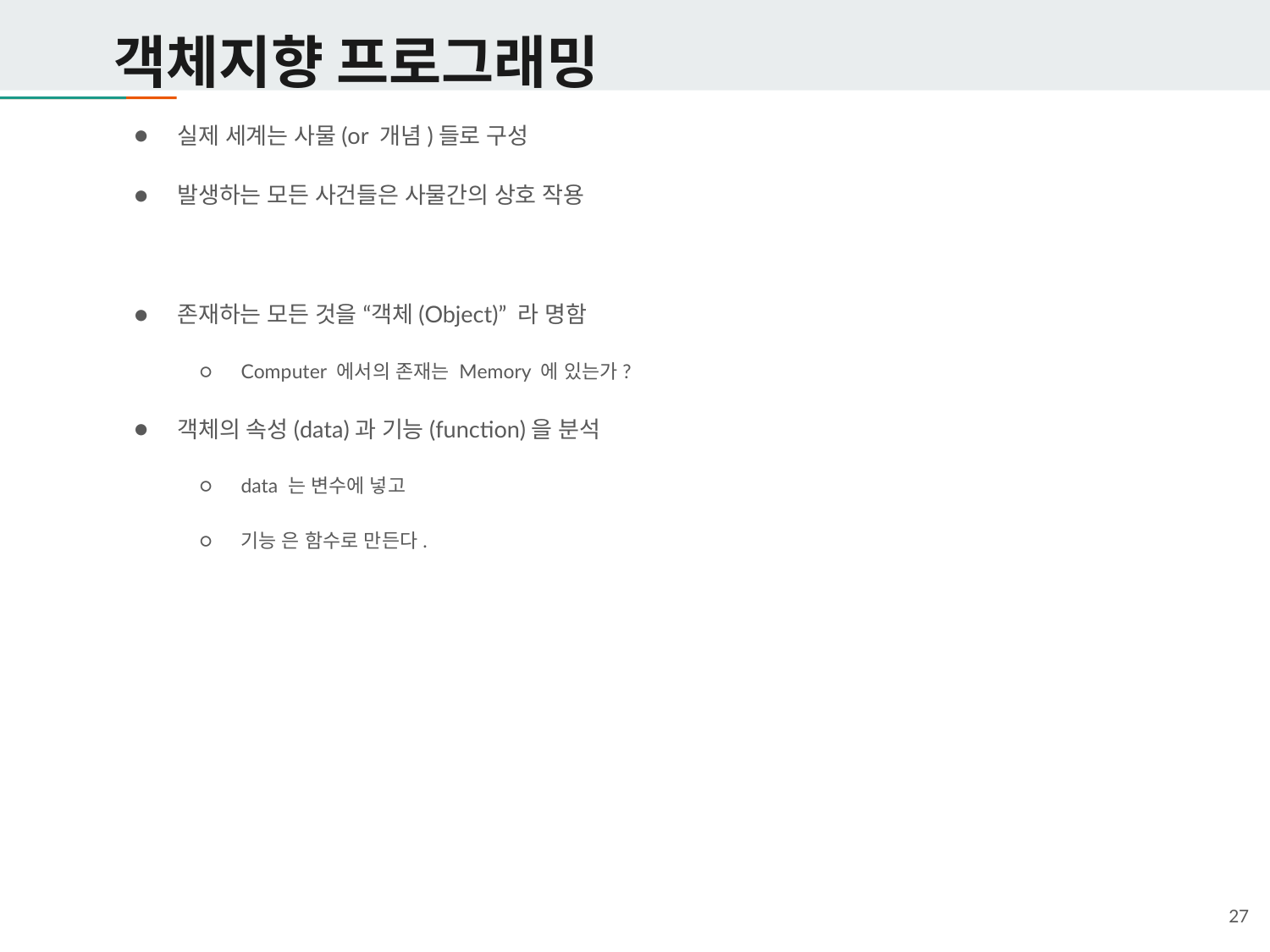

# 객체지향 프로그래밍
실제 세계는 사물(or 개념)들로 구성
발생하는 모든 사건들은 사물간의 상호 작용

존재하는 모든 것을 “객체(Object)” 라 명함
Computer 에서의 존재는 Memory 에 있는가?
객체의 속성(data)과 기능(function)을 분석
data 는 변수에 넣고
기능 은 함수로 만든다.
27